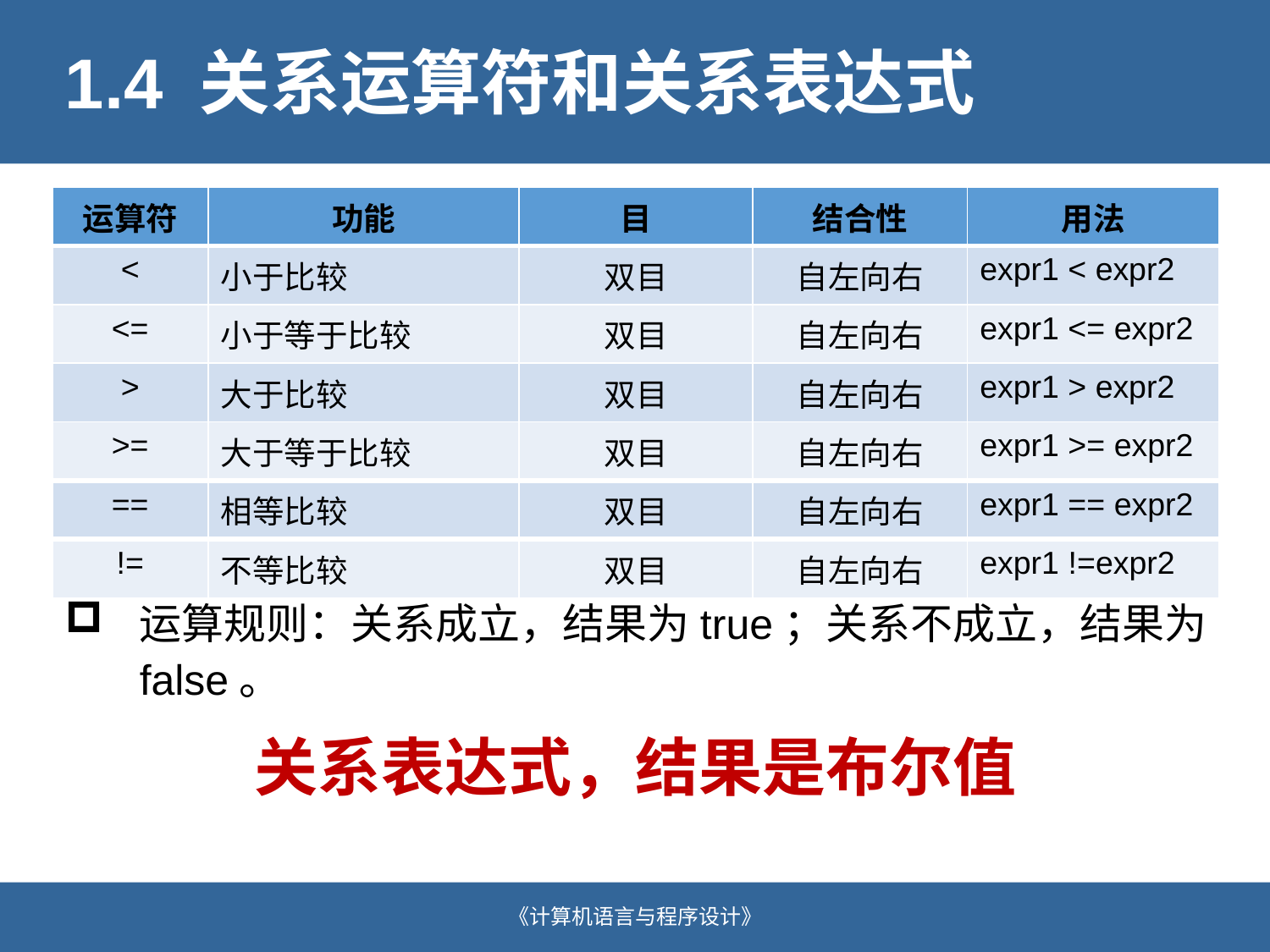

# 1.4 关系运算符和关系表达式
| 运算符 | 功能 | 目 | 结合性 | 用法 |
| --- | --- | --- | --- | --- |
| < | 小于比较 | 双目 | 自左向右 | expr1 < expr2 |
| <= | 小于等于比较 | 双目 | 自左向右 | expr1 <= expr2 |
| > | 大于比较 | 双目 | 自左向右 | expr1 > expr2 |
| >= | 大于等于比较 | 双目 | 自左向右 | expr1 >= expr2 |
| == | 相等比较 | 双目 | 自左向右 | expr1 == expr2 |
| != | 不等比较 | 双目 | 自左向右 | expr1 !=expr2 |
运算规则：关系成立，结果为true；关系不成立，结果为false。
关系表达式，结果是布尔值

《计算机语言与程序设计》
37